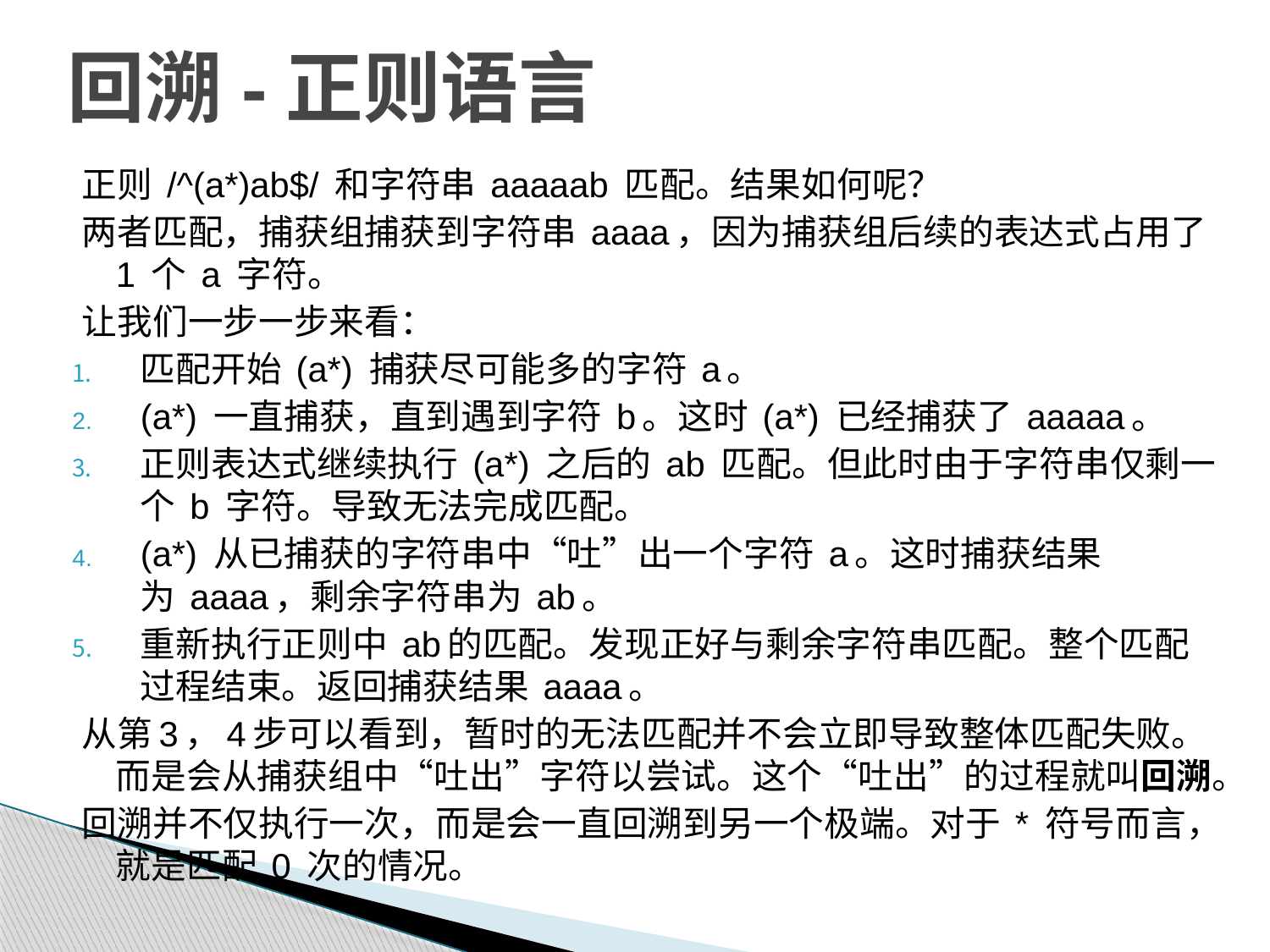

# 回溯-正则语言
正则 /^(a*)ab$/ 和字符串 aaaaab 匹配。结果如何呢？
两者匹配，捕获组捕获到字符串 aaaa，因为捕获组后续的表达式占用了 1 个 a 字符。
让我们一步一步来看：
匹配开始 (a*) 捕获尽可能多的字符 a。
(a*) 一直捕获，直到遇到字符 b。这时 (a*) 已经捕获了 aaaaa。
正则表达式继续执行 (a*) 之后的 ab 匹配。但此时由于字符串仅剩一个 b 字符。导致无法完成匹配。
(a*) 从已捕获的字符串中“吐”出一个字符 a。这时捕获结果为 aaaa，剩余字符串为 ab。
重新执行正则中 ab的匹配。发现正好与剩余字符串匹配。整个匹配过程结束。返回捕获结果 aaaa。
从第3，4步可以看到，暂时的无法匹配并不会立即导致整体匹配失败。而是会从捕获组中“吐出”字符以尝试。这个“吐出”的过程就叫回溯。
回溯并不仅执行一次，而是会一直回溯到另一个极端。对于 * 符号而言，就是匹配 0 次的情况。